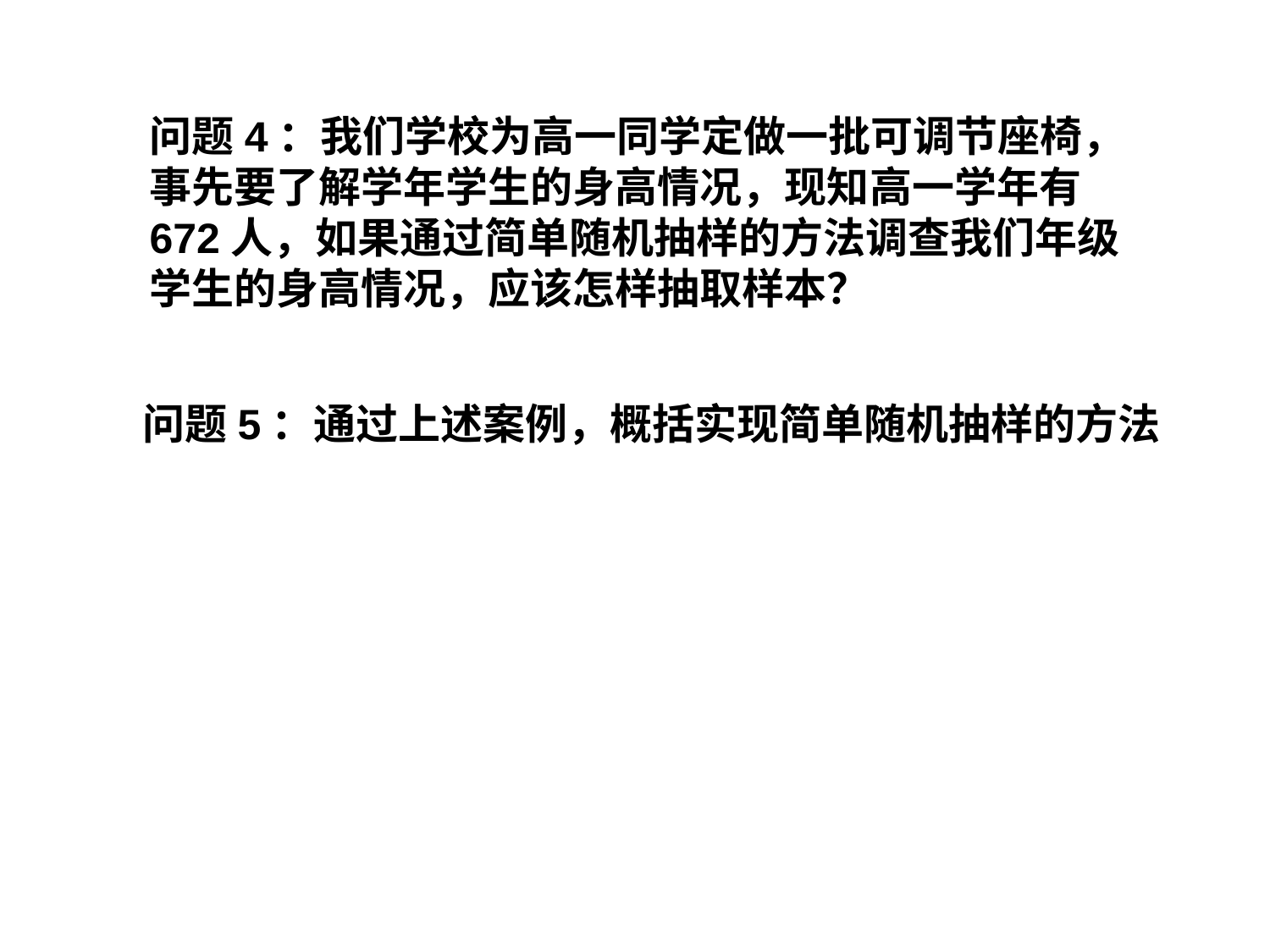

问题4：我们学校为高一同学定做一批可调节座椅，事先要了解学年学生的身高情况，现知高一学年有672人，如果通过简单随机抽样的方法调查我们年级学生的身高情况，应该怎样抽取样本？
问题5：通过上述案例，概括实现简单随机抽样的方法